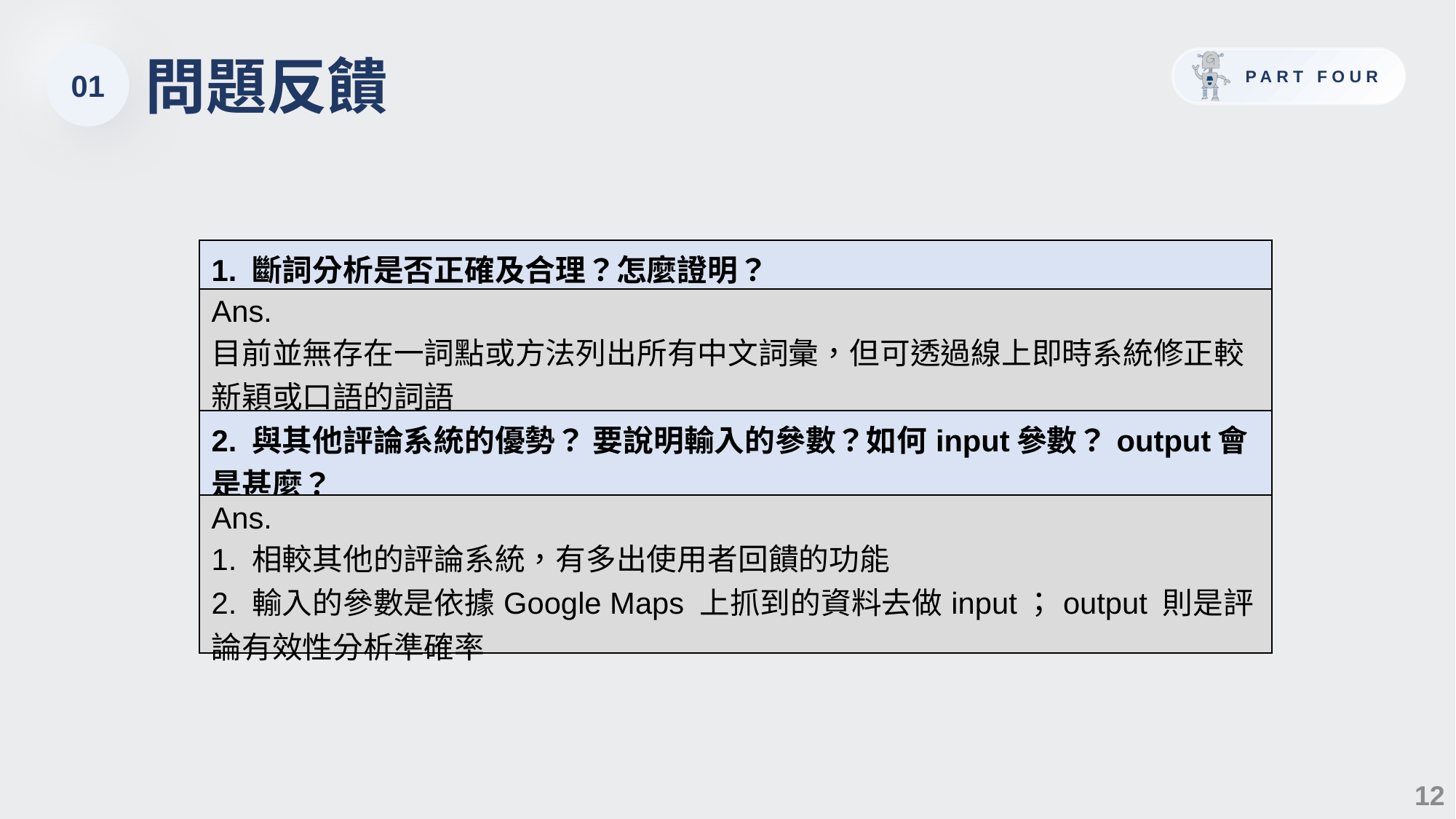

問題反饋

01
| 1. 斷詞分析是否正確及合理？怎麼證明？ |
| --- |
| Ans. 目前並無存在一詞點或方法列出所有中文詞彙，但可透過線上即時系統修正較新穎或口語的詞語 |
| 2. 與其他評論系統的優勢？ 要說明輸入的參數？如何input參數？output會是甚麼？ |
| Ans. 1. 相較其他的評論系統，有多出使用者回饋的功能 2. 輸入的參數是依據Google Maps 上抓到的資料去做input；output 則是評論有效性分析準確率 |
12